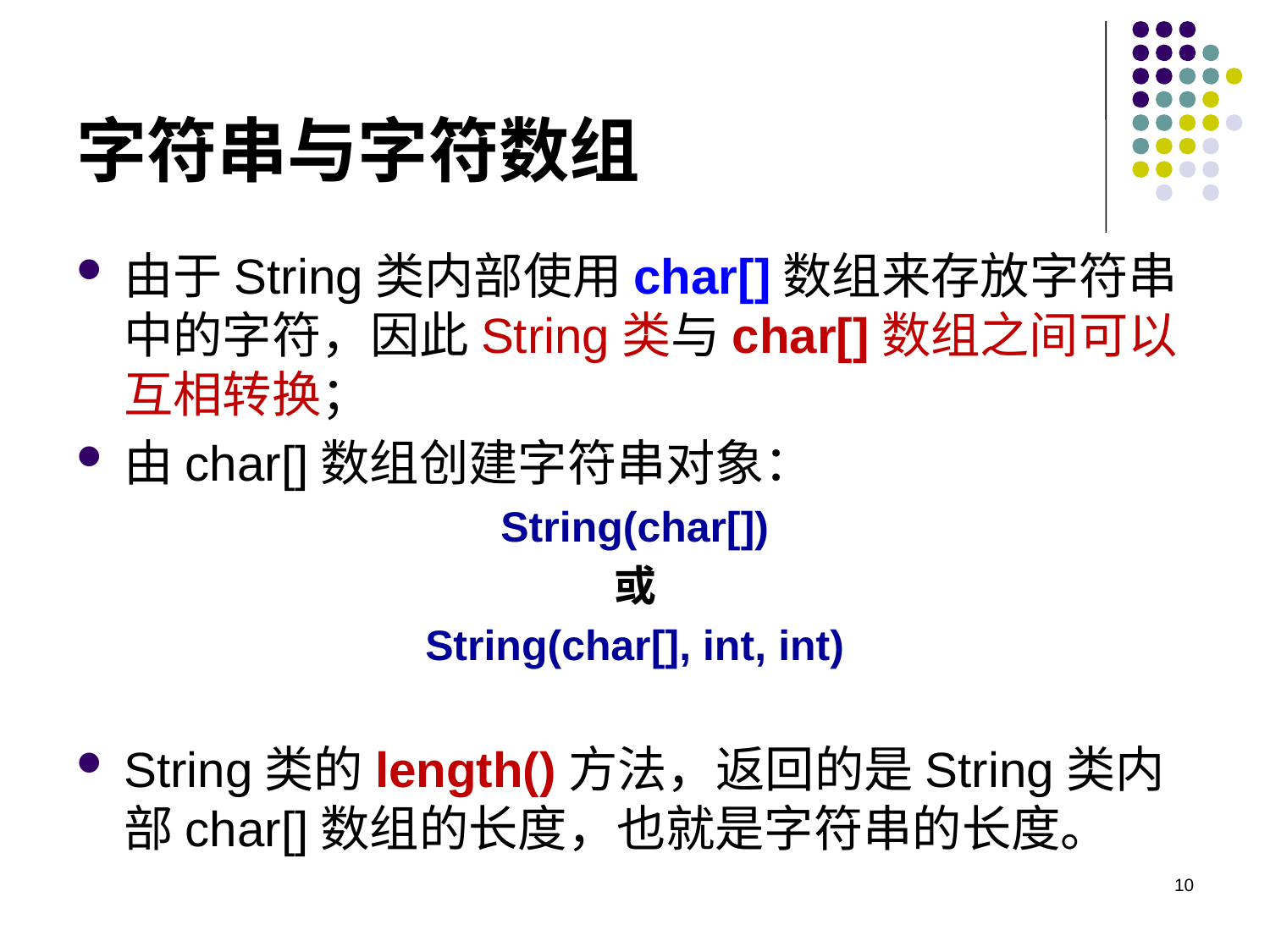

# 字符串与字符数组
由于String类内部使用char[]数组来存放字符串中的字符，因此String类与char[]数组之间可以互相转换；
由char[]数组创建字符串对象：
String(char[])
或
String(char[], int, int)

String类的length()方法，返回的是String类内部char[]数组的长度，也就是字符串的长度。
10